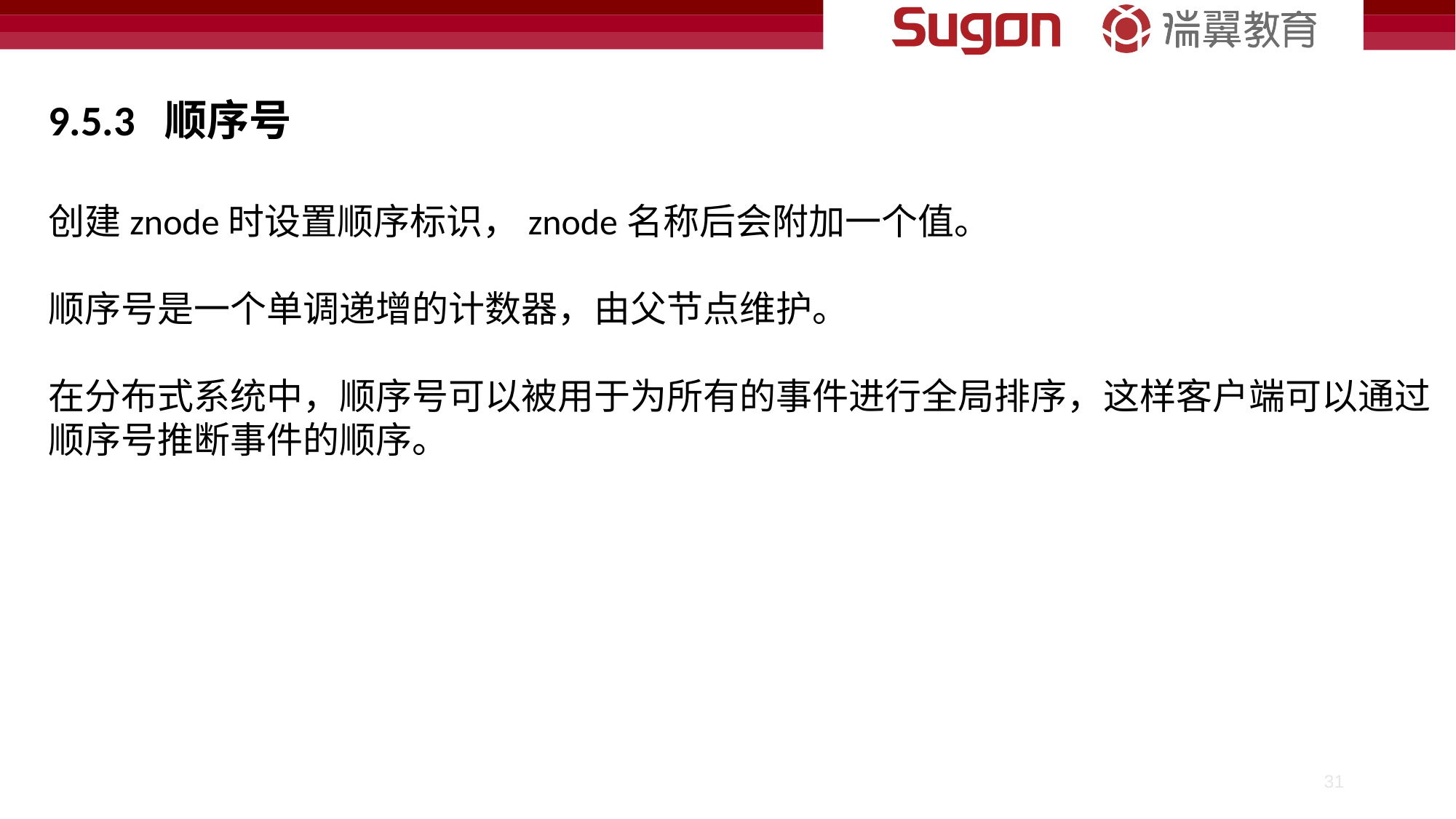

9.5.3  顺序号
创建znode时设置顺序标识，znode名称后会附加一个值。

顺序号是一个单调递增的计数器，由父节点维护。

在分布式系统中，顺序号可以被用于为所有的事件进行全局排序，这样客户端可以通过顺序号推断事件的顺序。
31